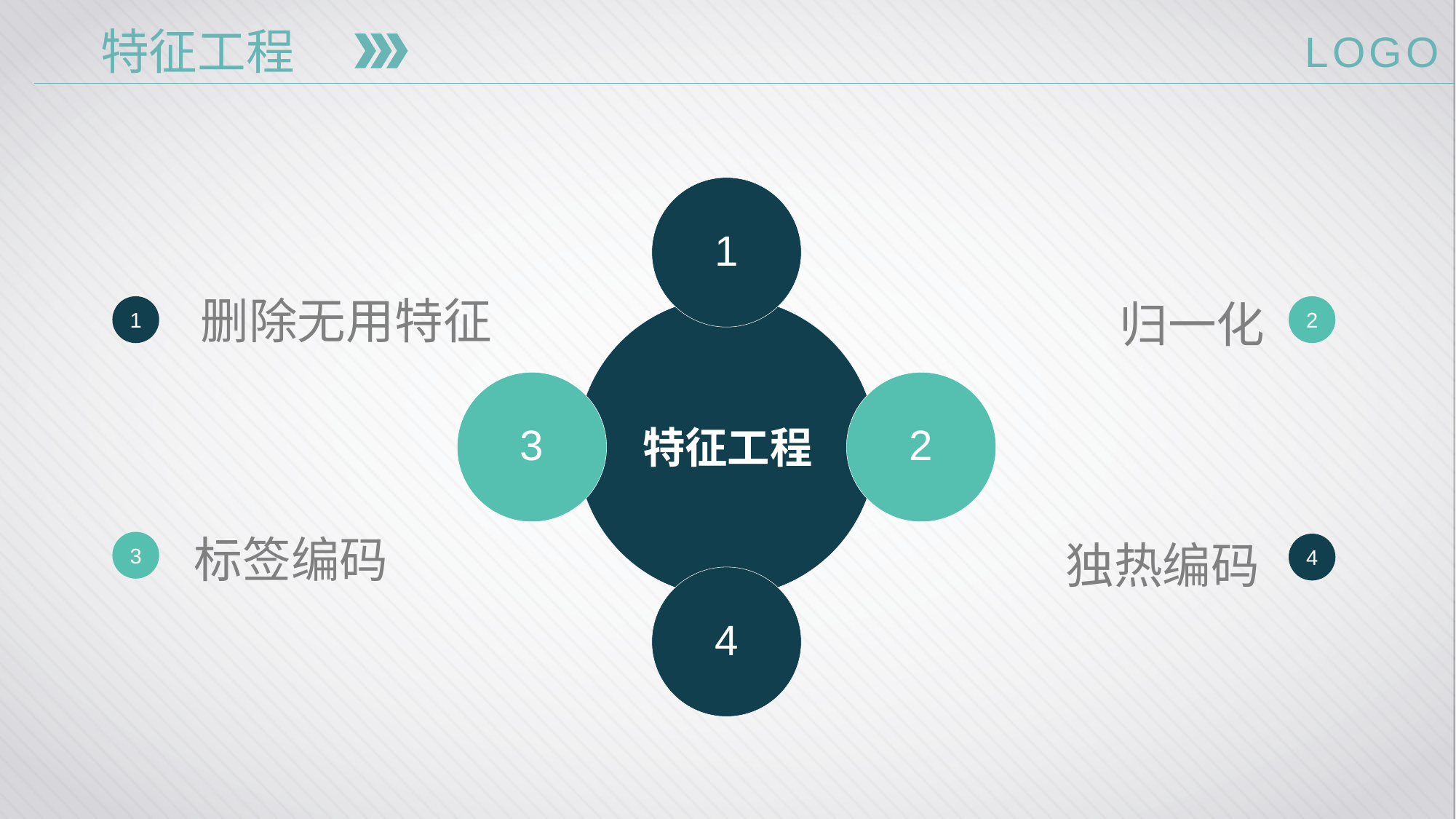

特征工程
LOGO

1
删除无用特征
归一化
1
2

3
2
特征工程
标签编码
独热编码
3
4
4